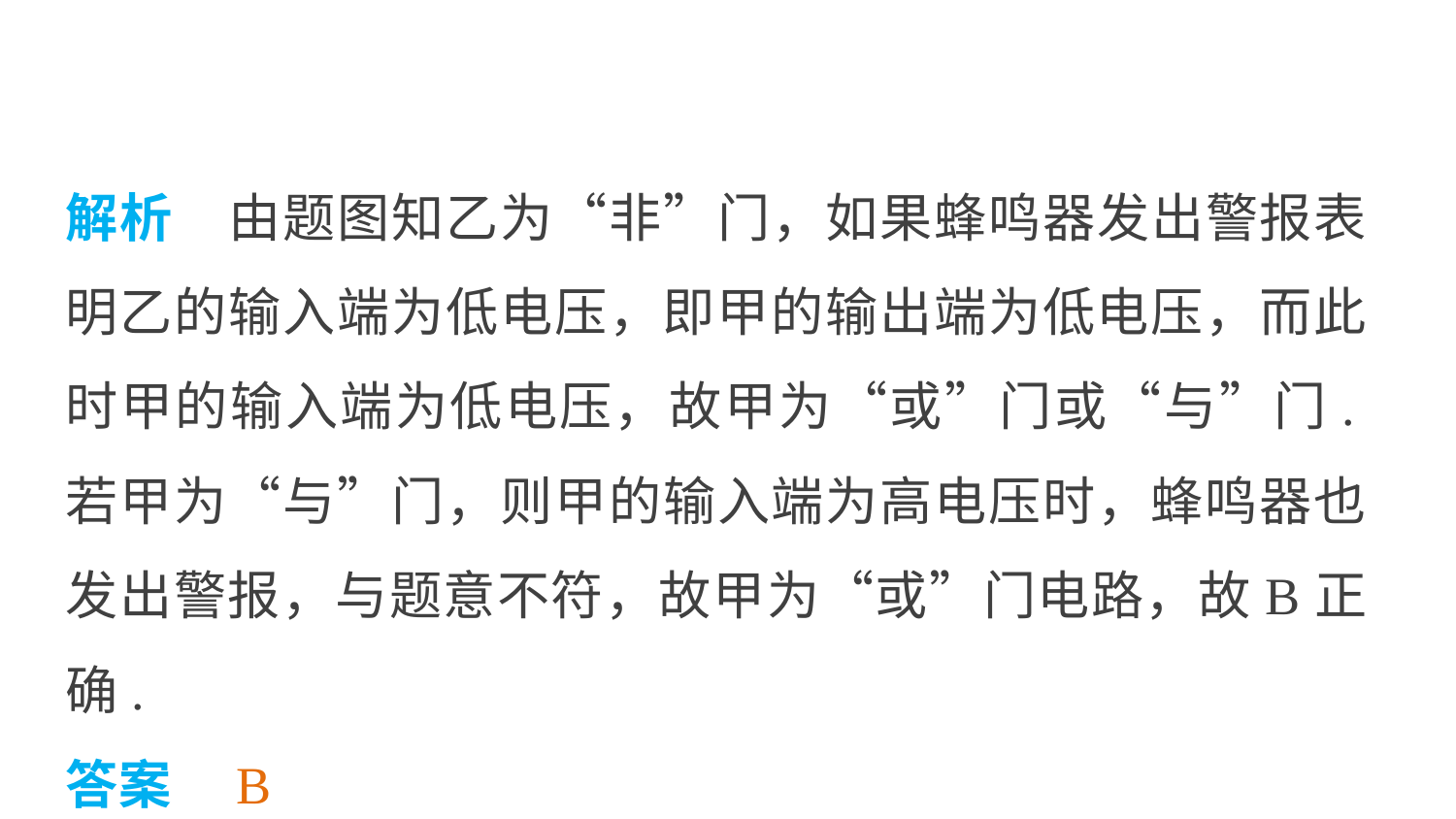

解析　由题图知乙为“非”门，如果蜂鸣器发出警报表明乙的输入端为低电压，即甲的输出端为低电压，而此时甲的输入端为低电压，故甲为“或”门或“与”门.若甲为“与”门，则甲的输入端为高电压时，蜂鸣器也发出警报，与题意不符，故甲为“或”门电路，故B正确.
答案　B